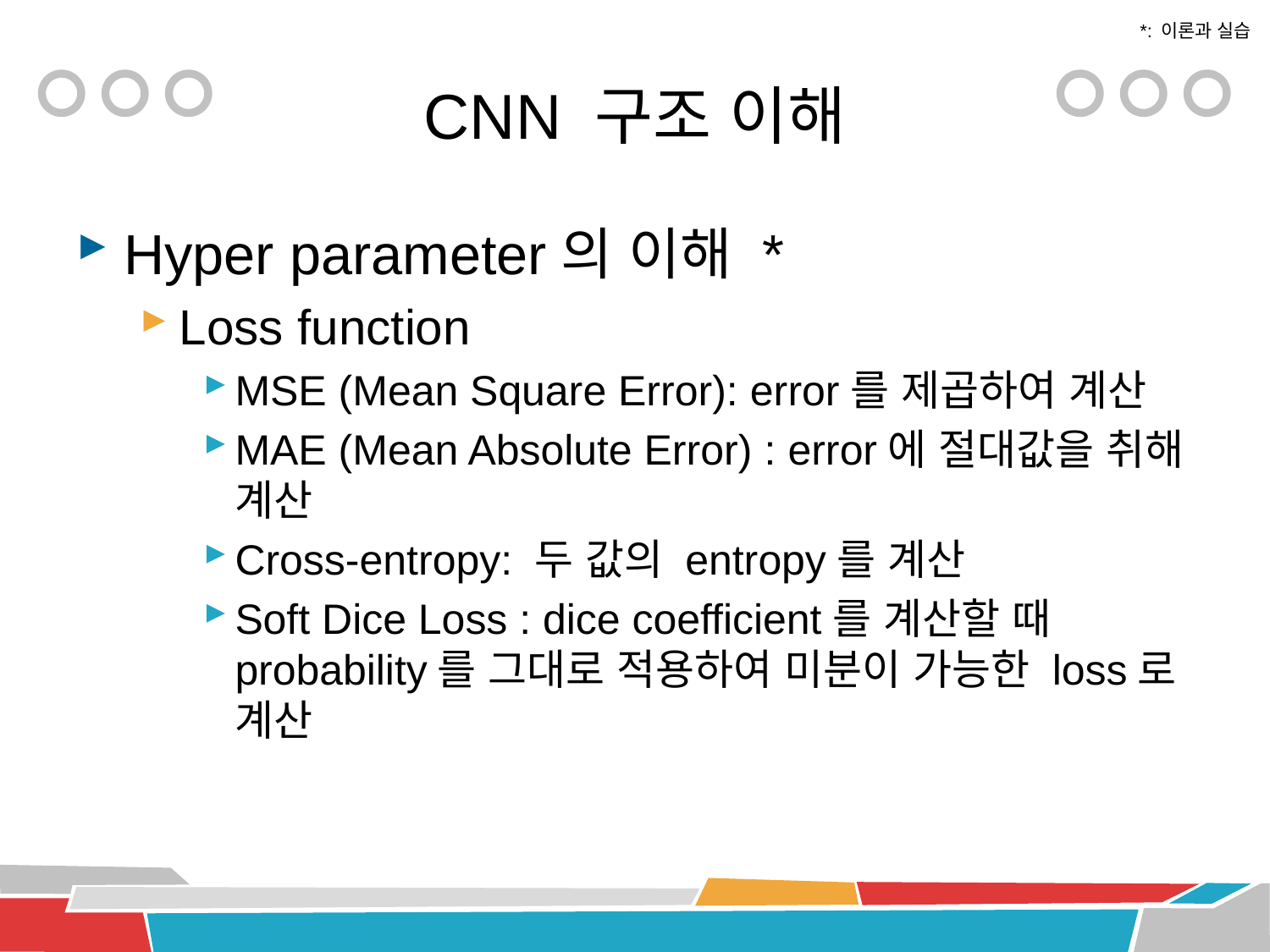

*: 이론과 실습
# CNN 구조 이해
Hyper parameter의 이해 *
Loss function
MSE (Mean Square Error): error를 제곱하여 계산
MAE (Mean Absolute Error) : error에 절대값을 취해 계산
Cross-entropy: 두 값의 entropy를 계산
Soft Dice Loss : dice coefficient를 계산할 때 probability를 그대로 적용하여 미분이 가능한 loss로 계산